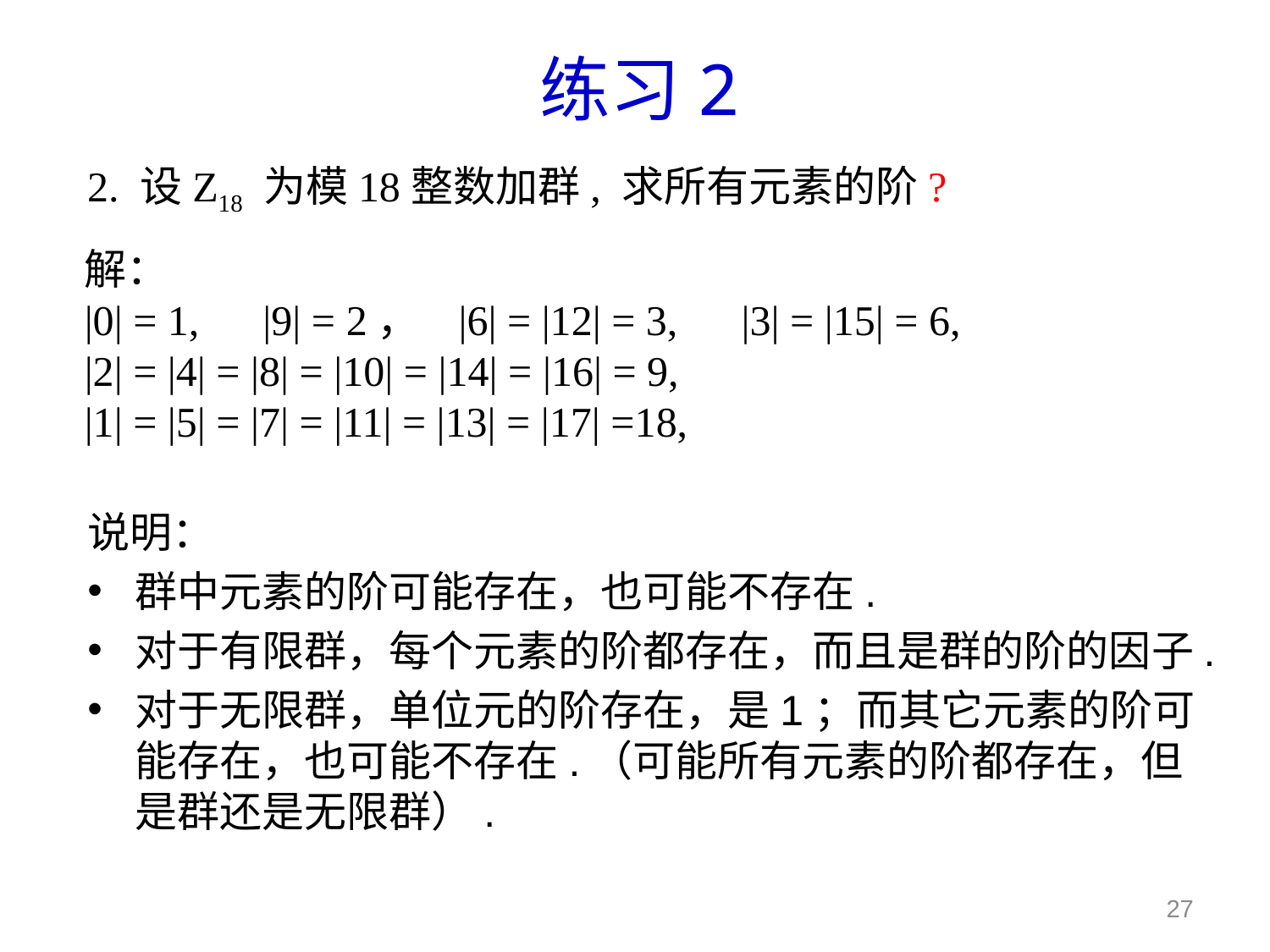

练习2
2. 设Z18 为模18整数加群, 求所有元素的阶?
解：
|0| = 1,      |9| = 2，   |6| = |12| = 3,      |3| = |15| = 6,
|2| = |4| = |8| = |10| = |14| = |16| = 9,
|1| = |5| = |7| = |11| = |13| = |17| =18,
说明：
群中元素的阶可能存在，也可能不存在.
对于有限群，每个元素的阶都存在，而且是群的阶的因子.
对于无限群，单位元的阶存在，是1；而其它元素的阶可能存在，也可能不存在.（可能所有元素的阶都存在，但是群还是无限群）.
27